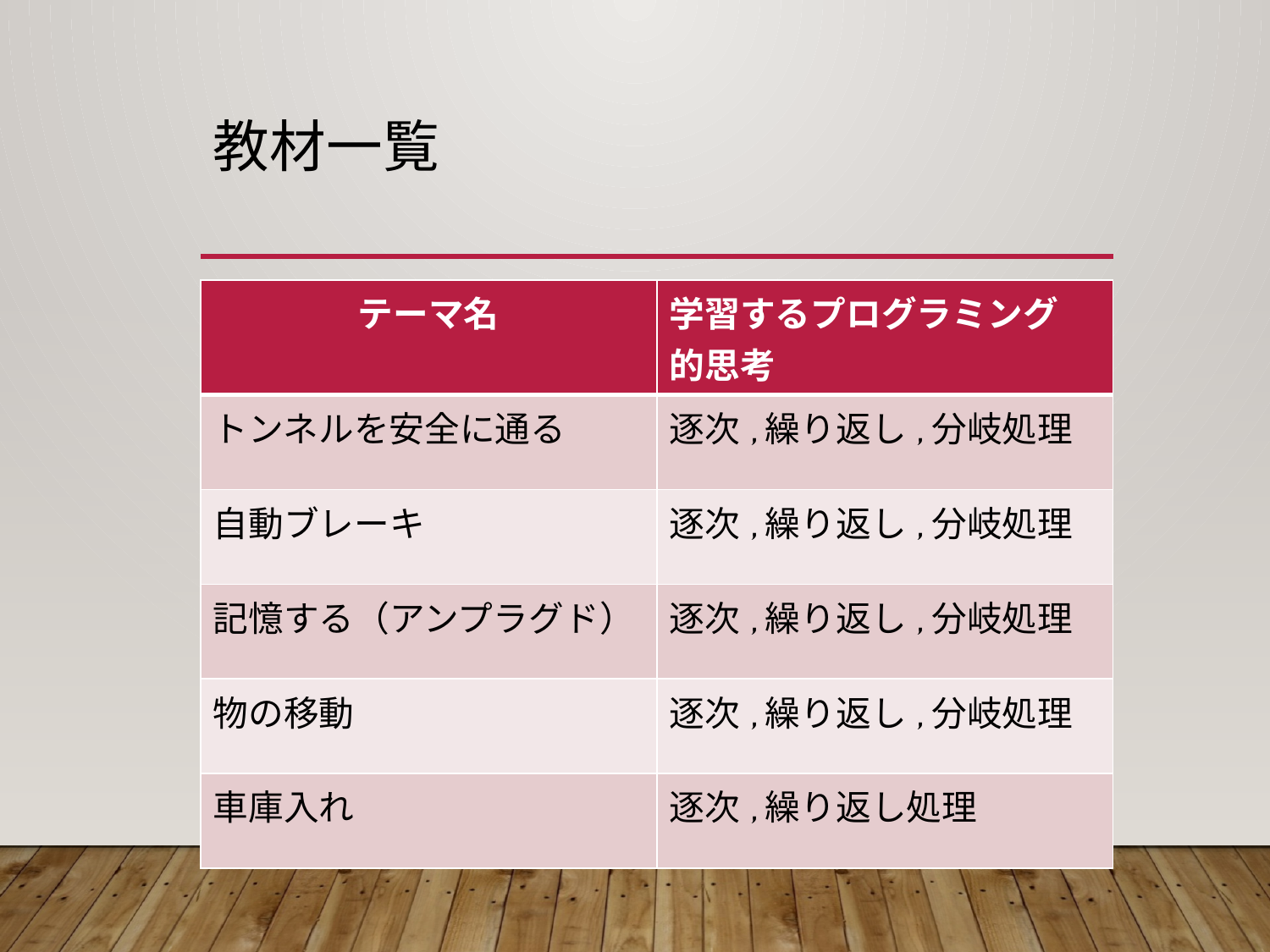

# 教材一覧
| テーマ名 | 学習するプログラミング　的思考 |
| --- | --- |
| トンネルを安全に通る | 逐次,繰り返し,分岐処理 |
| 自動ブレーキ | 逐次,繰り返し,分岐処理 |
| 記憶する（アンプラグド） | 逐次,繰り返し,分岐処理 |
| 物の移動 | 逐次,繰り返し,分岐処理 |
| 車庫入れ | 逐次,繰り返し処理 |